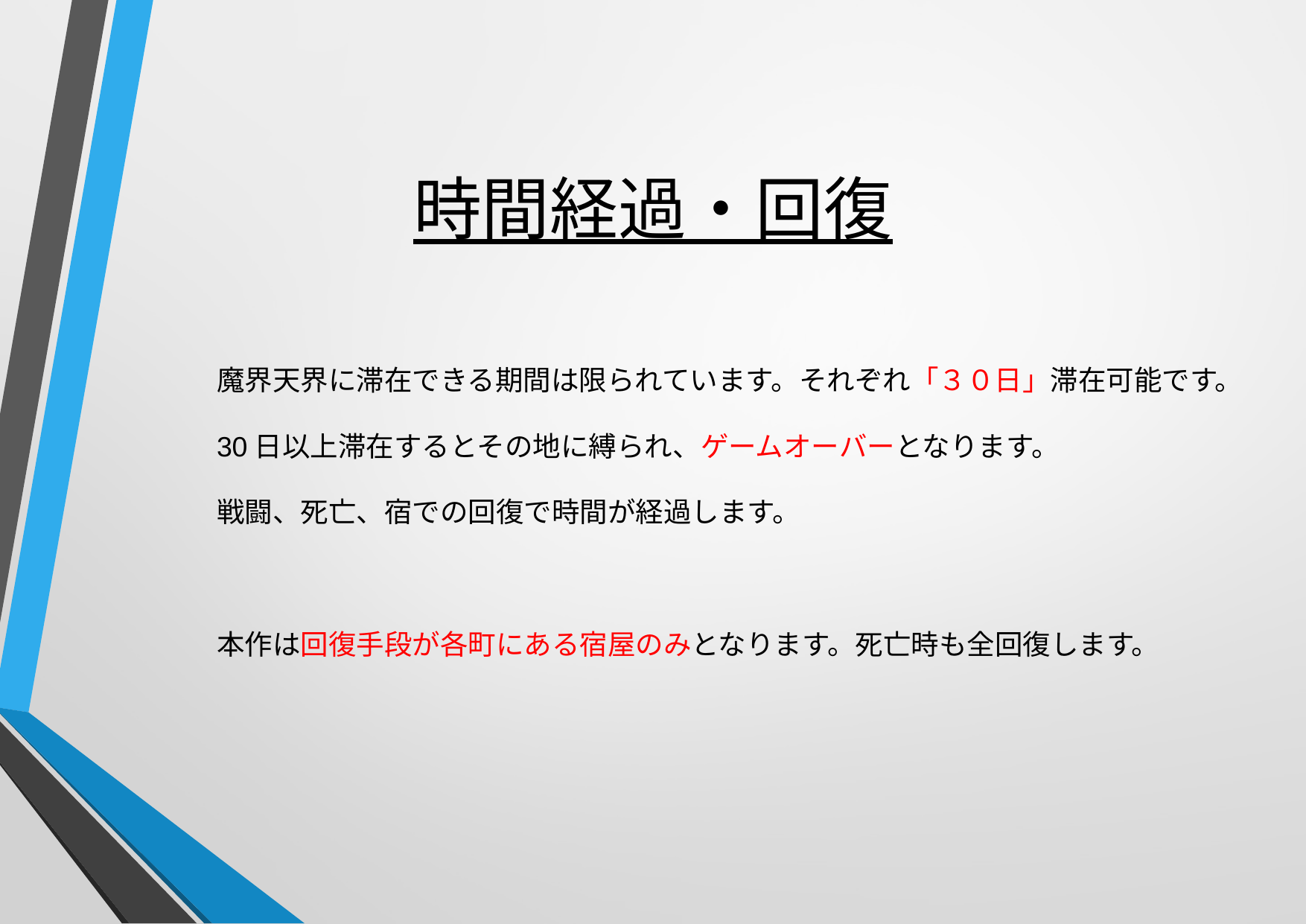

# 時間経過・回復
魔界天界に滞在できる期間は限られています。それぞれ「３０日」滞在可能です。
30日以上滞在するとその地に縛られ、ゲームオーバーとなります。
戦闘、死亡、宿での回復で時間が経過します。

本作は回復手段が各町にある宿屋のみとなります。死亡時も全回復します。